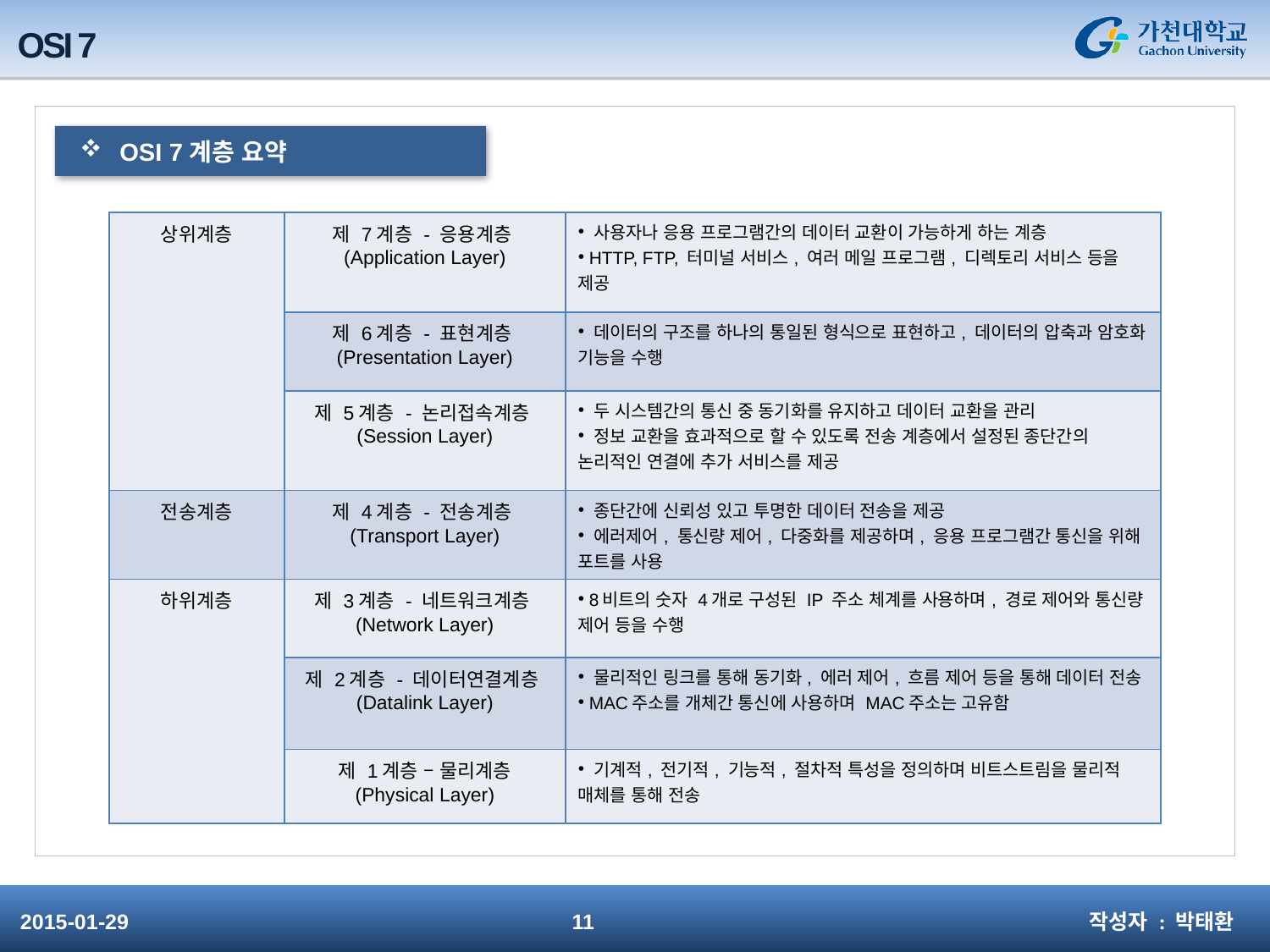

# OSI 7

OSI 7계층 요약
| 상위계층 | 제 7계층 - 응용계층(Application Layer) | 사용자나 응용 프로그램간의 데이터 교환이 가능하게 하는 계층 HTTP, FTP, 터미널 서비스, 여러 메일 프로그램, 디렉토리 서비스 등을 제공 |
| --- | --- | --- |
|  | 제 6계층 - 표현계층(Presentation Layer) | 데이터의 구조를 하나의 통일된 형식으로 표현하고, 데이터의 압축과 암호화 기능을 수행 |
|  | 제 5계층 - 논리접속계층(Session Layer) | 두 시스템간의 통신 중 동기화를 유지하고 데이터 교환을 관리 정보 교환을 효과적으로 할 수 있도록 전송 계층에서 설정된 종단간의 논리적인 연결에 추가 서비스를 제공 |
| 전송계층 | 제 4계층 - 전송계층(Transport Layer) | 종단간에 신뢰성 있고 투명한 데이터 전송을 제공 에러제어, 통신량 제어, 다중화를 제공하며, 응용 프로그램간 통신을 위해 포트를 사용 |
| 하위계층 | 제 3계층 - 네트워크계층(Network Layer) | 8비트의 숫자 4개로 구성된 IP 주소 체계를 사용하며, 경로 제어와 통신량 제어 등을 수행 |
|  | 제 2계층 - 데이터연결계층(Datalink Layer) | 물리적인 링크를 통해 동기화, 에러 제어, 흐름 제어 등을 통해 데이터 전송 MAC주소를 개체간 통신에 사용하며 MAC주소는 고유함 |
|  | 제 1계층 – 물리계층 (Physical Layer) | 기계적, 전기적, 기능적, 절차적 특성을 정의하며 비트스트림을 물리적 매체를 통해 전송 |
작성자 : 박태환
2015-01-29
11